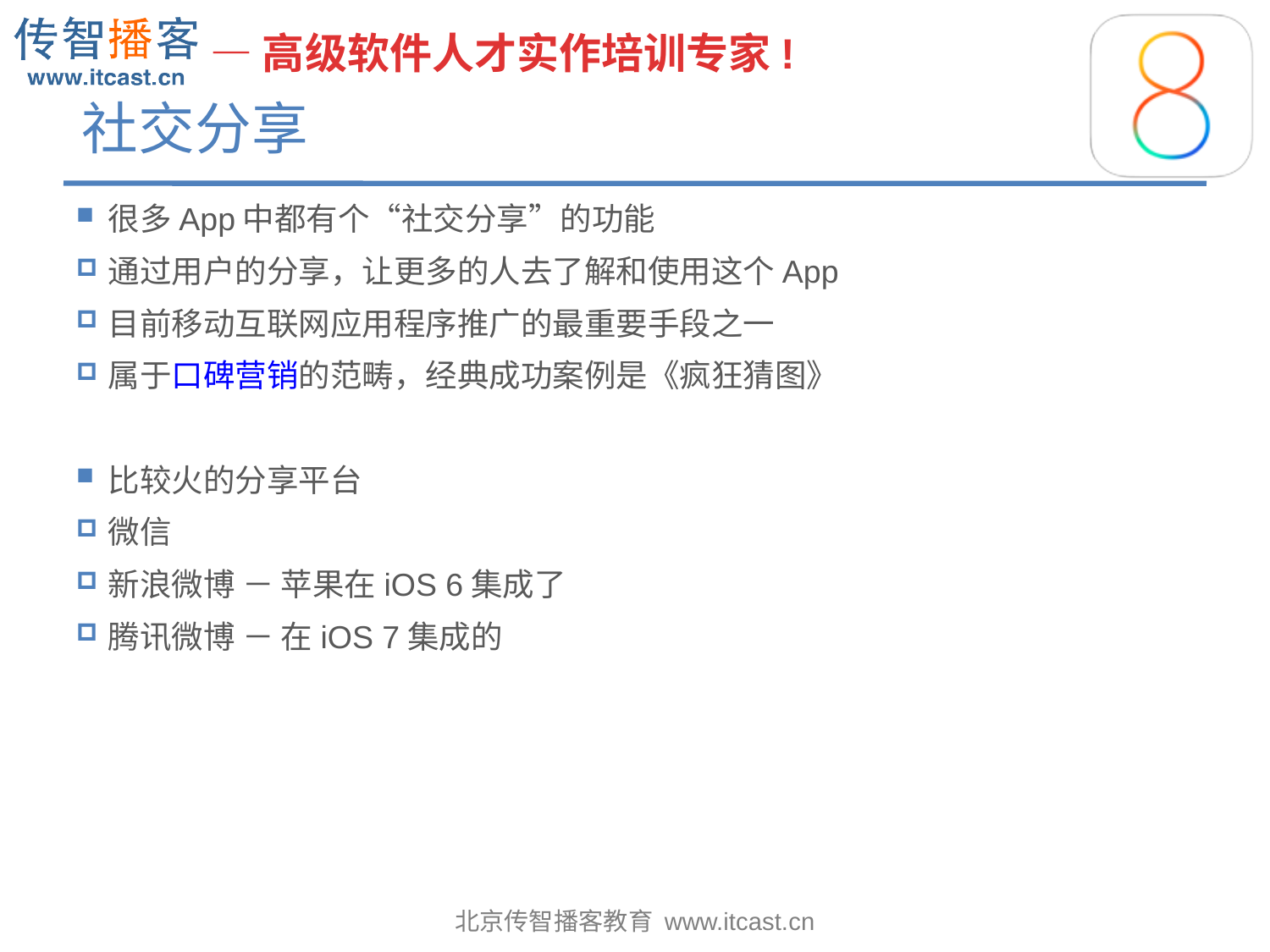

# 社交分享
很多App中都有个“社交分享”的功能
通过用户的分享，让更多的人去了解和使用这个App
目前移动互联网应用程序推广的最重要手段之一
属于口碑营销的范畴，经典成功案例是《疯狂猜图》

比较火的分享平台
微信
新浪微博 － 苹果在iOS 6集成了
腾讯微博 － 在iOS 7集成的